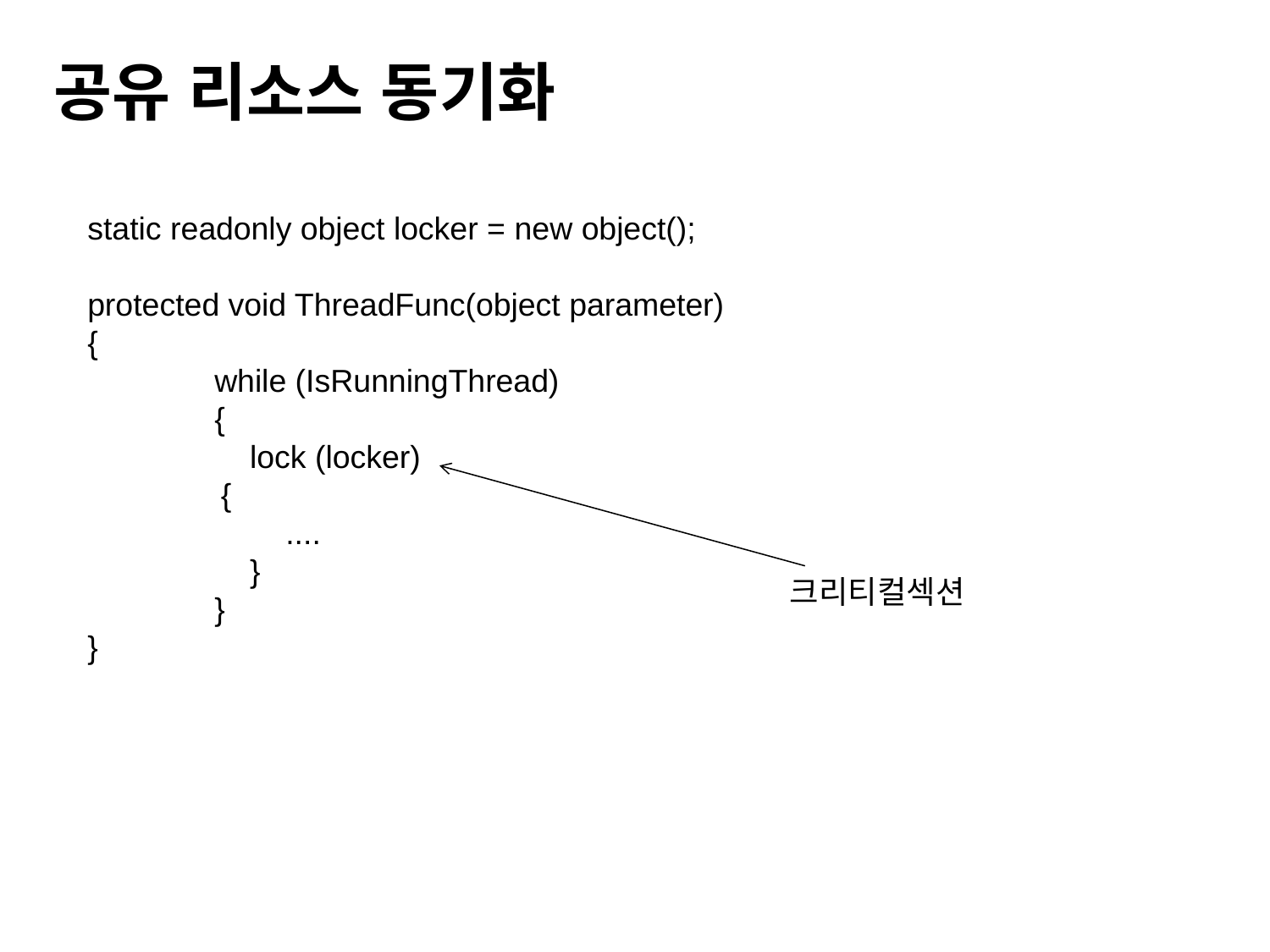

공유 리소스 동기화
static readonly object locker = new object();

protected void ThreadFunc(object parameter)
{
	while (IsRunningThread)
	{
	    lock (locker)
               {
	        ....
	    }
	}
}
크리티컬섹션